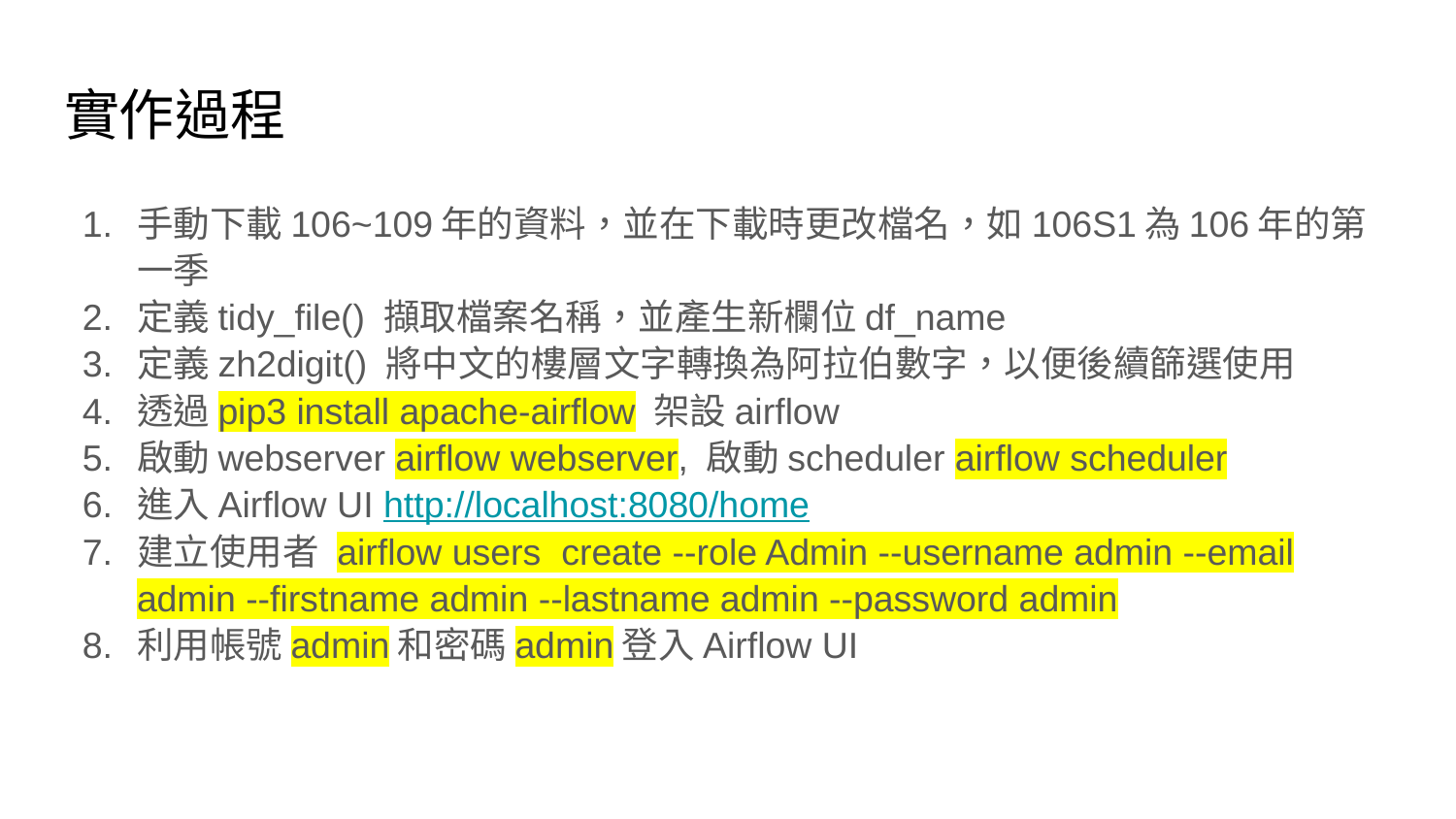

# 實作過程
手動下載106~109年的資料，並在下載時更改檔名，如106S1為106年的第一季
定義tidy_file() 擷取檔案名稱，並產生新欄位df_name
定義zh2digit() 將中文的樓層文字轉換為阿拉伯數字，以便後續篩選使用
透過pip3 install apache-airflow 架設airflow
啟動webserver airflow webserver, 啟動scheduler airflow scheduler
進入Airflow UI http://localhost:8080/home
建立使用者 airflow users  create --role Admin --username admin --email admin --firstname admin --lastname admin --password admin
利用帳號admin和密碼admin登入Airflow UI